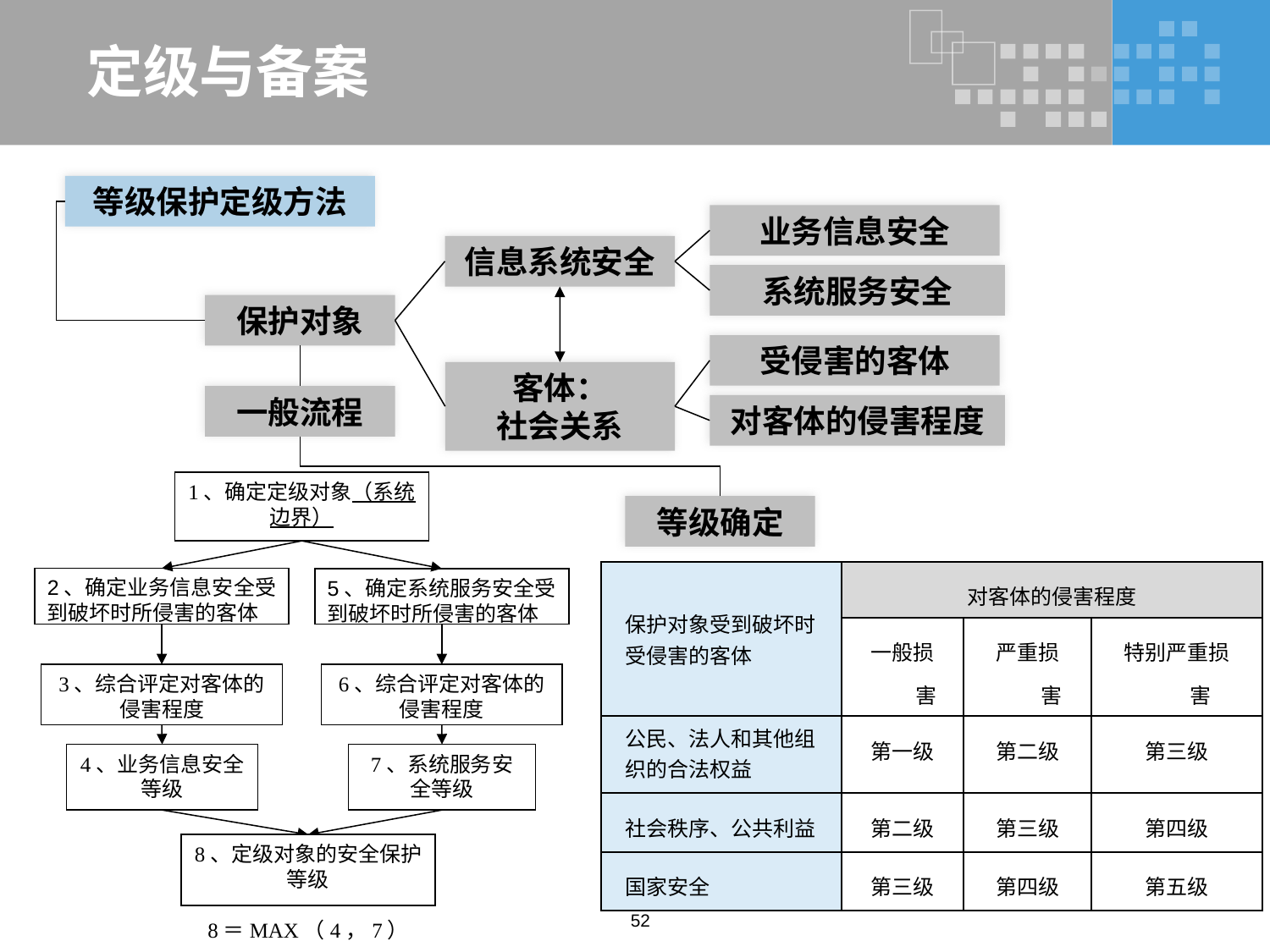

# 定级与备案
等级保护定级方法
业务信息安全
信息系统安全
系统服务安全
保护对象
受侵害的客体
客体：
社会关系
一般流程
对客体的侵害程度
1、确定定级对象（系统边界）
等级确定
| 保护对象受到破坏时受侵害的客体 | 对客体的侵害程度 |  |  |
| --- | --- | --- | --- |
|  | 一般损害 | 严重损害 | 特别严重损害 |
| 公民、法人和其他组织的合法权益 | 第一级 | 第二级 | 第三级 |
| 社会秩序、公共利益 | 第二级 | 第三级 | 第四级 |
| 国家安全 | 第三级 | 第四级 | 第五级 |
2、确定业务信息安全受到破坏时所侵害的客体
5、确定系统服务安全受到破坏时所侵害的客体
3、综合评定对客体的侵害程度
6、综合评定对客体的侵害程度

4、业务信息安全等级
7、系统服务安全等级
8、定级对象的安全保护等级

8＝MAX（4，7）
52